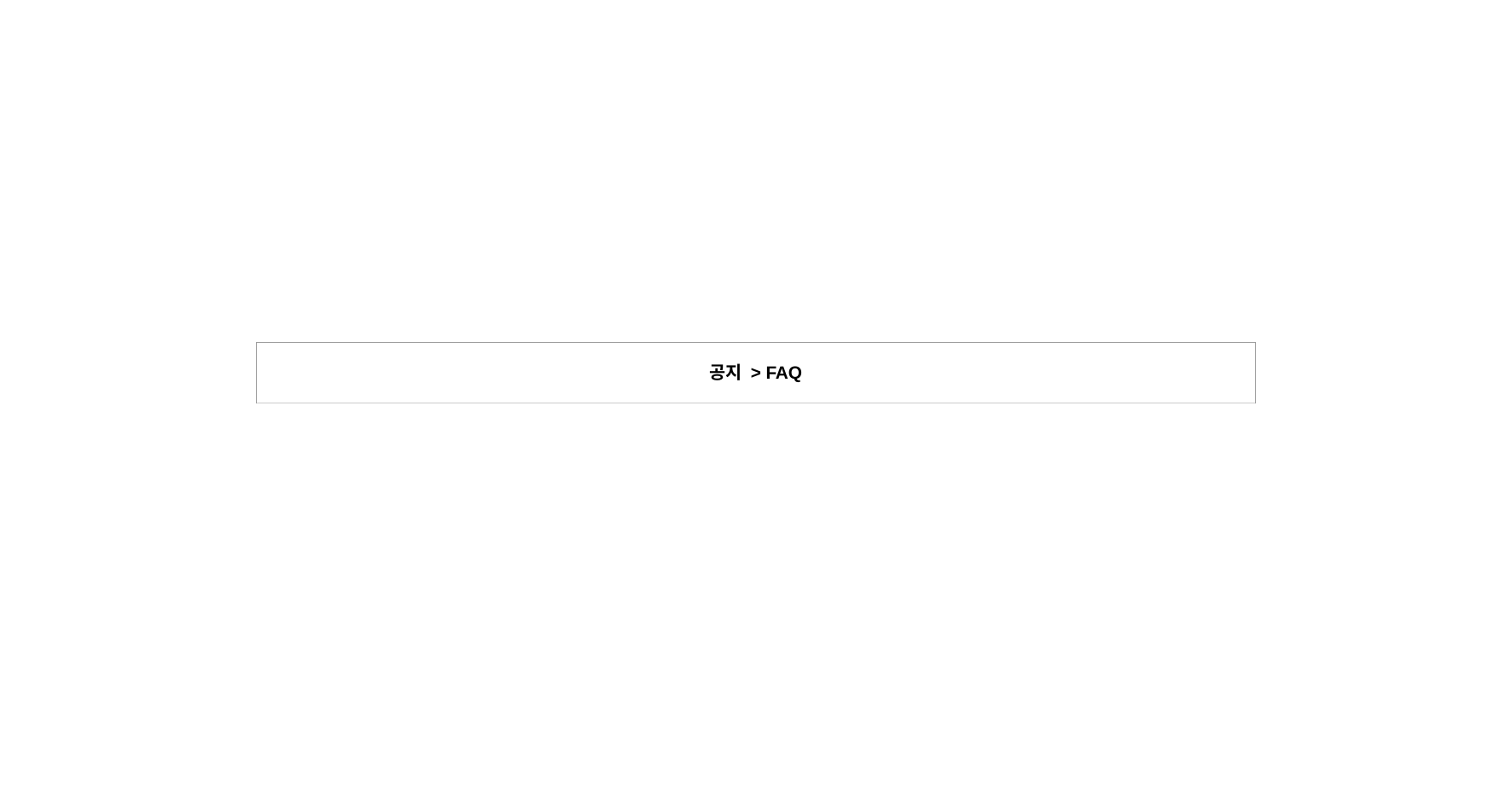

| 공지 > FAQ |
| --- |